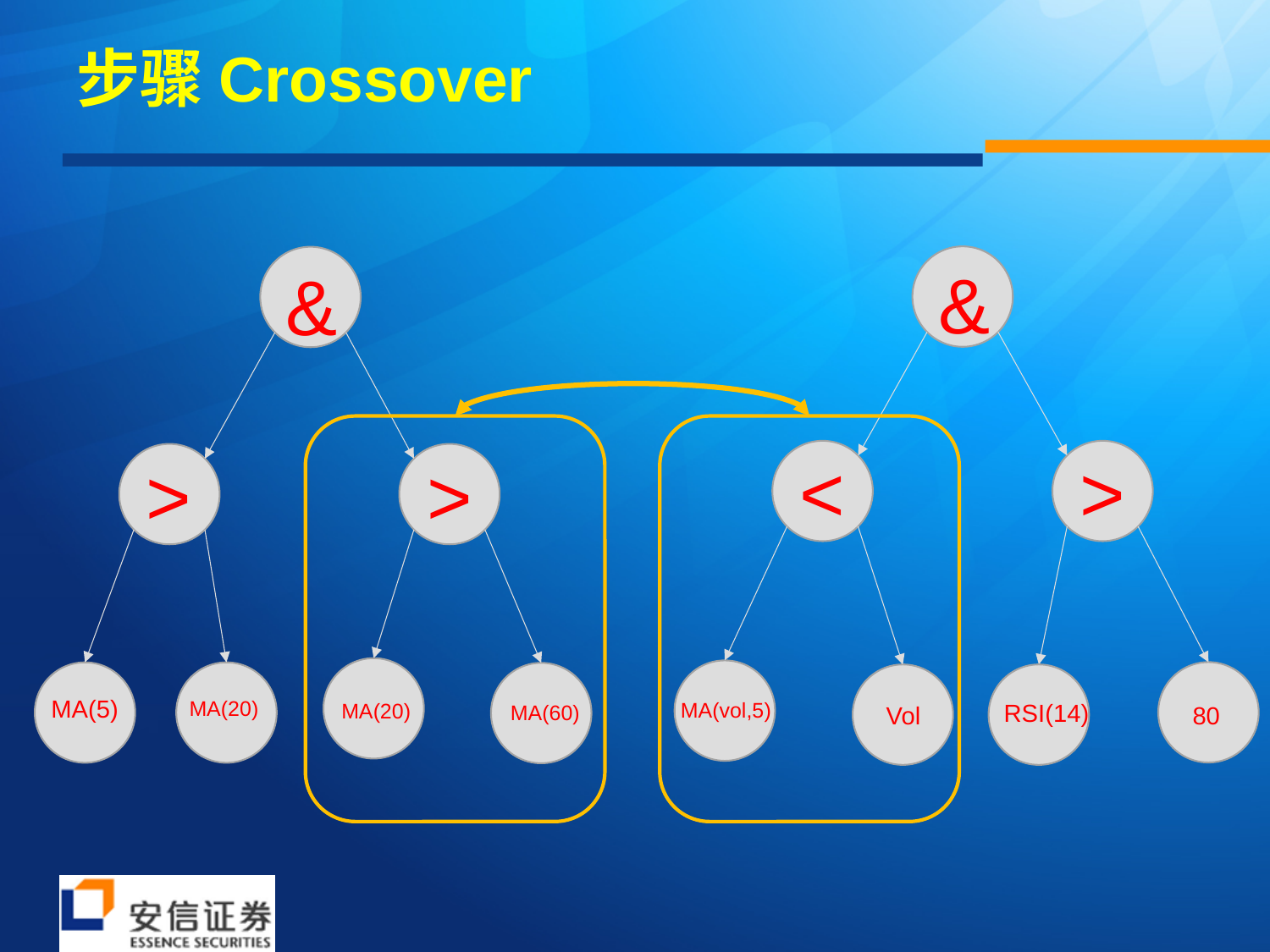

# 步骤Crossover

&
&

<
>
>
>

MA(5)
MA(20)
MA(vol,5)
MA(20)
RSI(14)
MA(60)
80
Vol